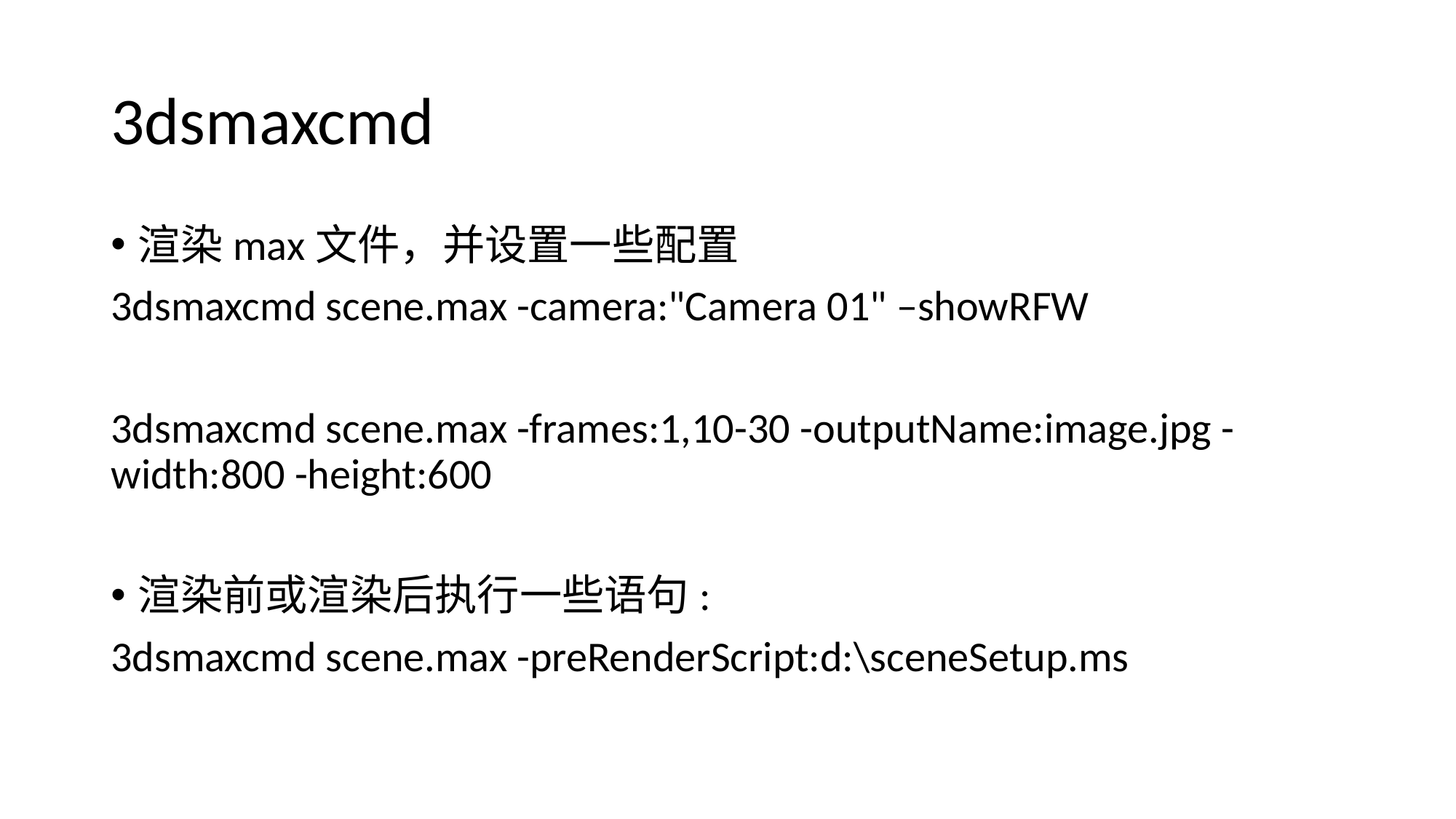

# 3dsmaxcmd
渲染max文件，并设置一些配置
3dsmaxcmd scene.max -camera:"Camera 01" –showRFW

3dsmaxcmd scene.max -frames:1,10-30 -outputName:image.jpg -width:800 -height:600

渲染前或渲染后执行一些语句:
3dsmaxcmd scene.max -preRenderScript:d:\sceneSetup.ms